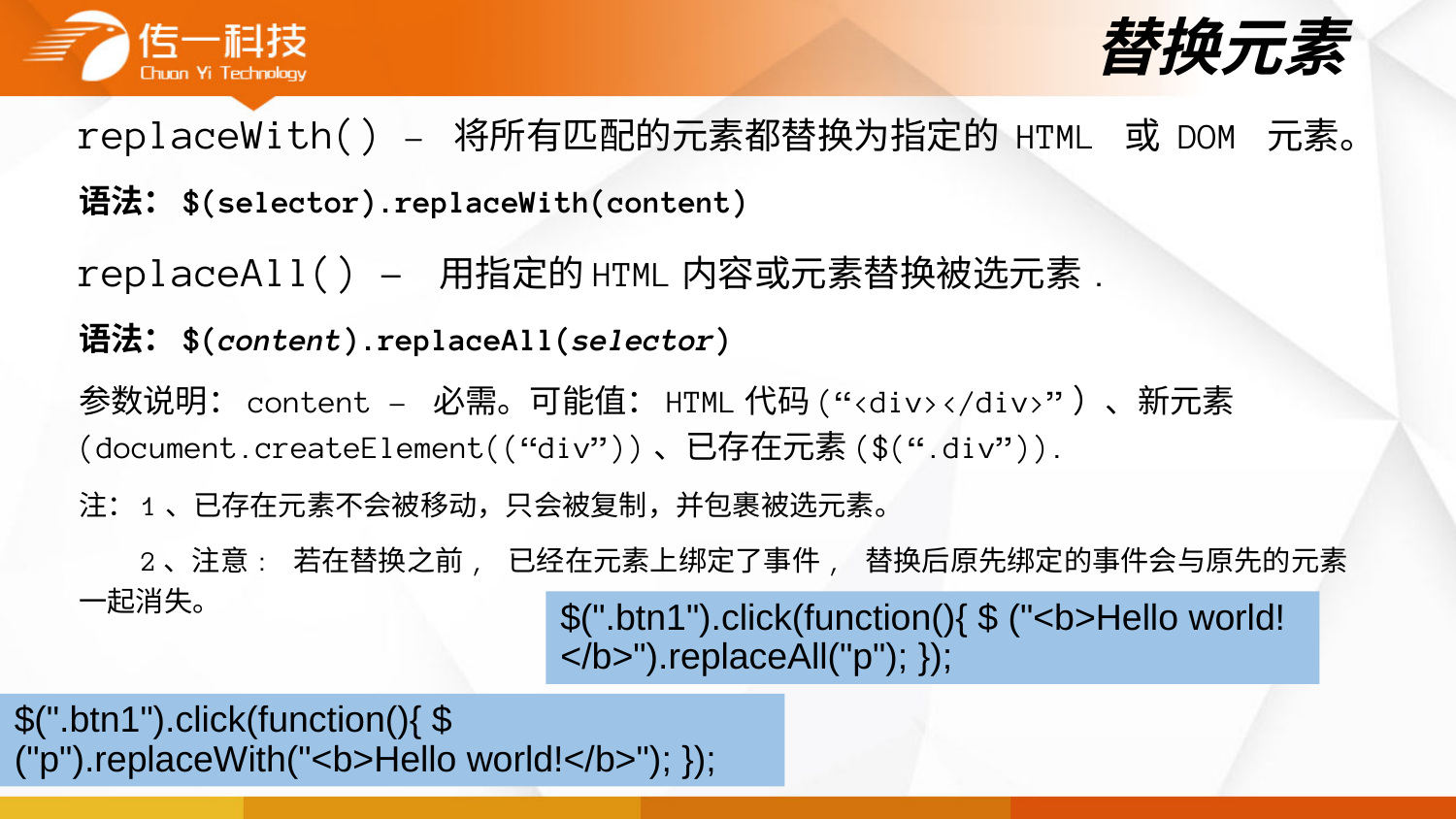

# 替换元素
replaceWith() – 将所有匹配的元素都替换为指定的 HTML 或 DOM 元素。
语法：$(selector).replaceWith(content)
replaceAll() – 用指定的HTML内容或元素替换被选元素.
语法：$(content).replaceAll(selector)
参数说明：content – 必需。可能值：HTML代码(“<div></div>”）、新元素(document.createElement((“div”))、已存在元素($(“.div”)).
注：1、已存在元素不会被移动，只会被复制，并包裹被选元素。
    2、注意: 若在替换之前, 已经在元素上绑定了事件, 替换后原先绑定的事件会与原先的元素一起消失。

$(".btn1").click(function(){ $ ("<b>Hello world!</b>").replaceAll("p"); });
$(".btn1").click(function(){ $("p").replaceWith("<b>Hello world!</b>"); });